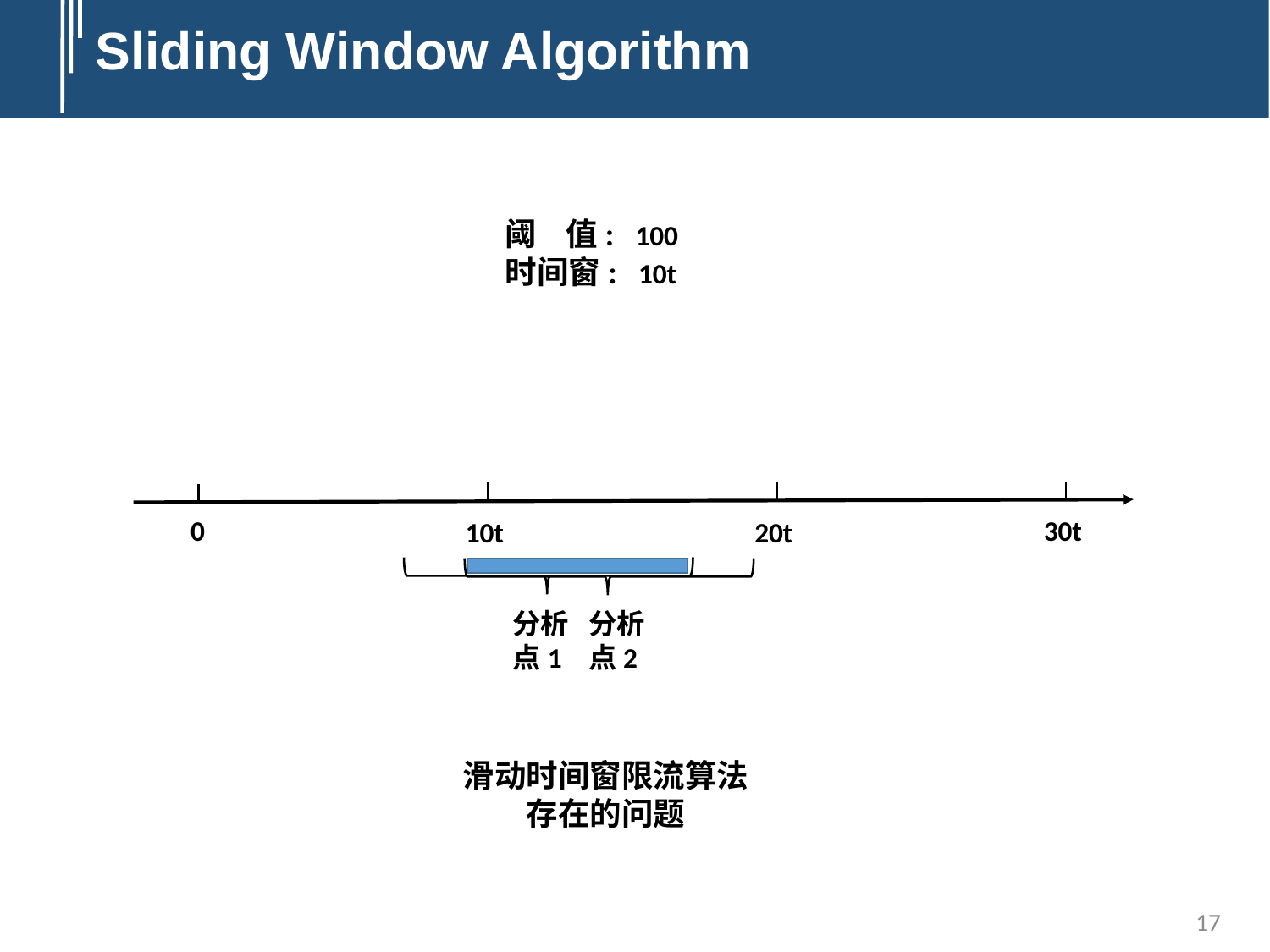

Sliding Window Algorithm
阈    值:   100
时间窗:   10t

0
30t
10t
20t

分析点1

分析点2
滑动时间窗限流算法
存在的问题
17